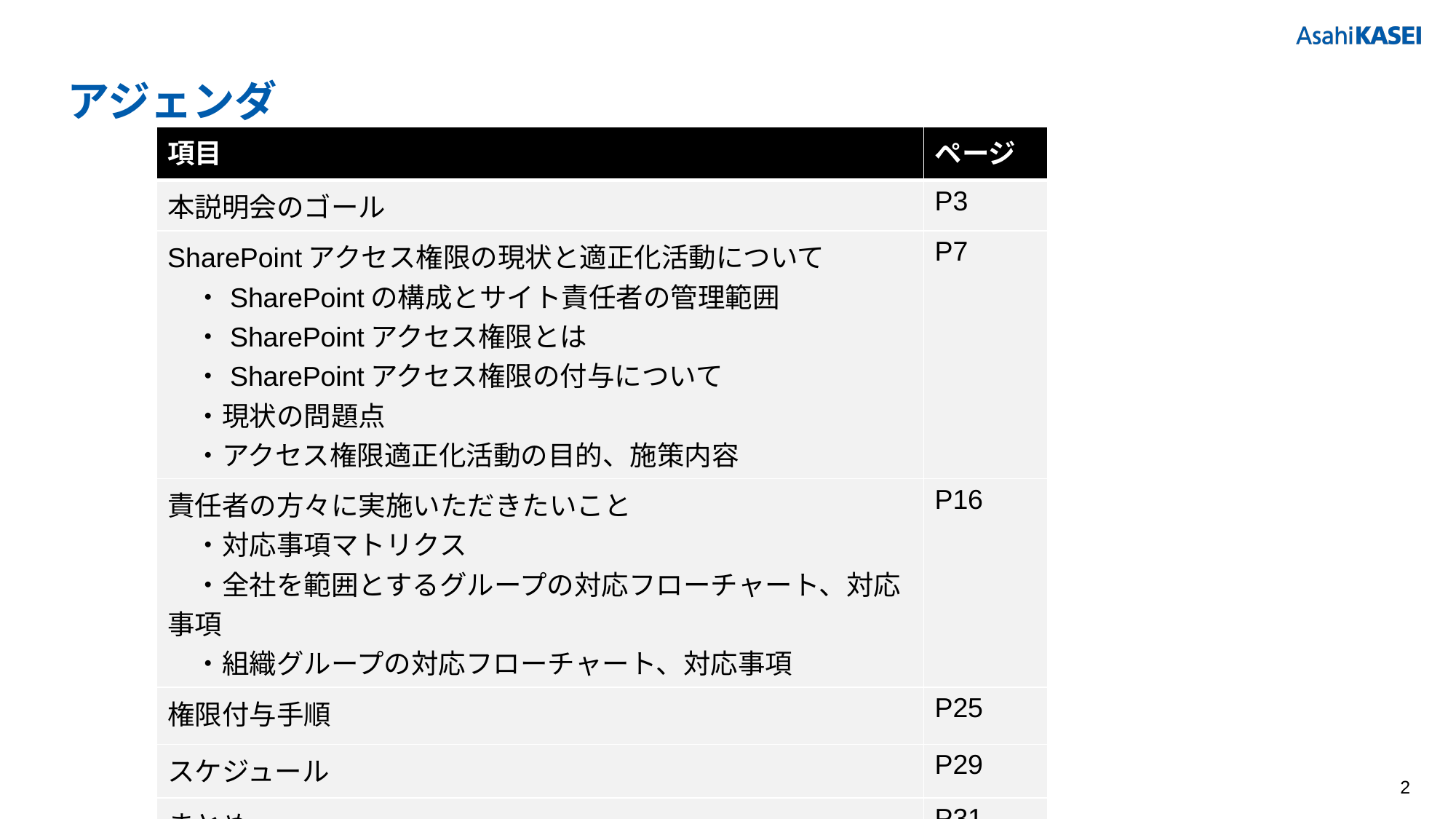

# アジェンダ
| 項目 | ページ |
| --- | --- |
| 本説明会のゴール | P3 |
| SharePointアクセス権限の現状と適正化活動について 　・SharePointの構成とサイト責任者の管理範囲 　・SharePointアクセス権限とは 　・SharePointアクセス権限の付与について 　・現状の問題点 　・アクセス権限適正化活動の目的、施策内容 | P7 |
| 責任者の方々に実施いただきたいこと 　・対応事項マトリクス 　・全社を範囲とするグループの対応フローチャート、対応事項 　・組織グループの対応フローチャート、対応事項 | P16 |
| 権限付与手順 | P25 |
| スケジュール | P29 |
| まとめ | P31 |
| FAQ | P33 |
2